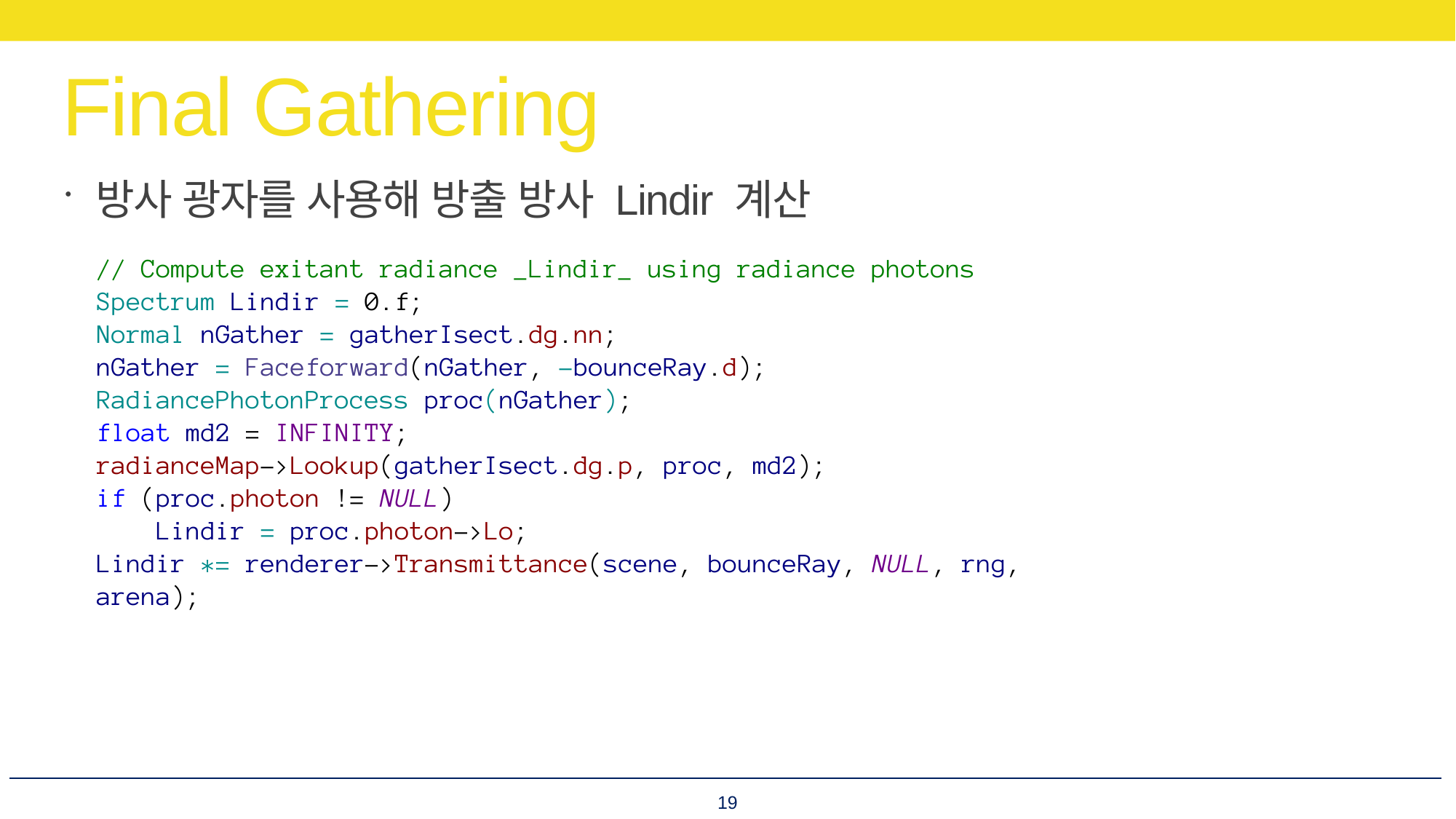

# Final Gathering
방사 광자를 사용해 방출 방사 Lindir 계산
// Compute exitant radiance _Lindir_ using radiance photons
Spectrum Lindir = 0.f;
Normal nGather = gatherIsect.dg.nn;
nGather = Faceforward(nGather, -bounceRay.d);
RadiancePhotonProcess proc(nGather);
float md2 = INFINITY;
radianceMap->Lookup(gatherIsect.dg.p, proc, md2);
if (proc.photon != NULL)
    Lindir = proc.photon->Lo;
Lindir *= renderer->Transmittance(scene, bounceRay, NULL, rng, arena);
19